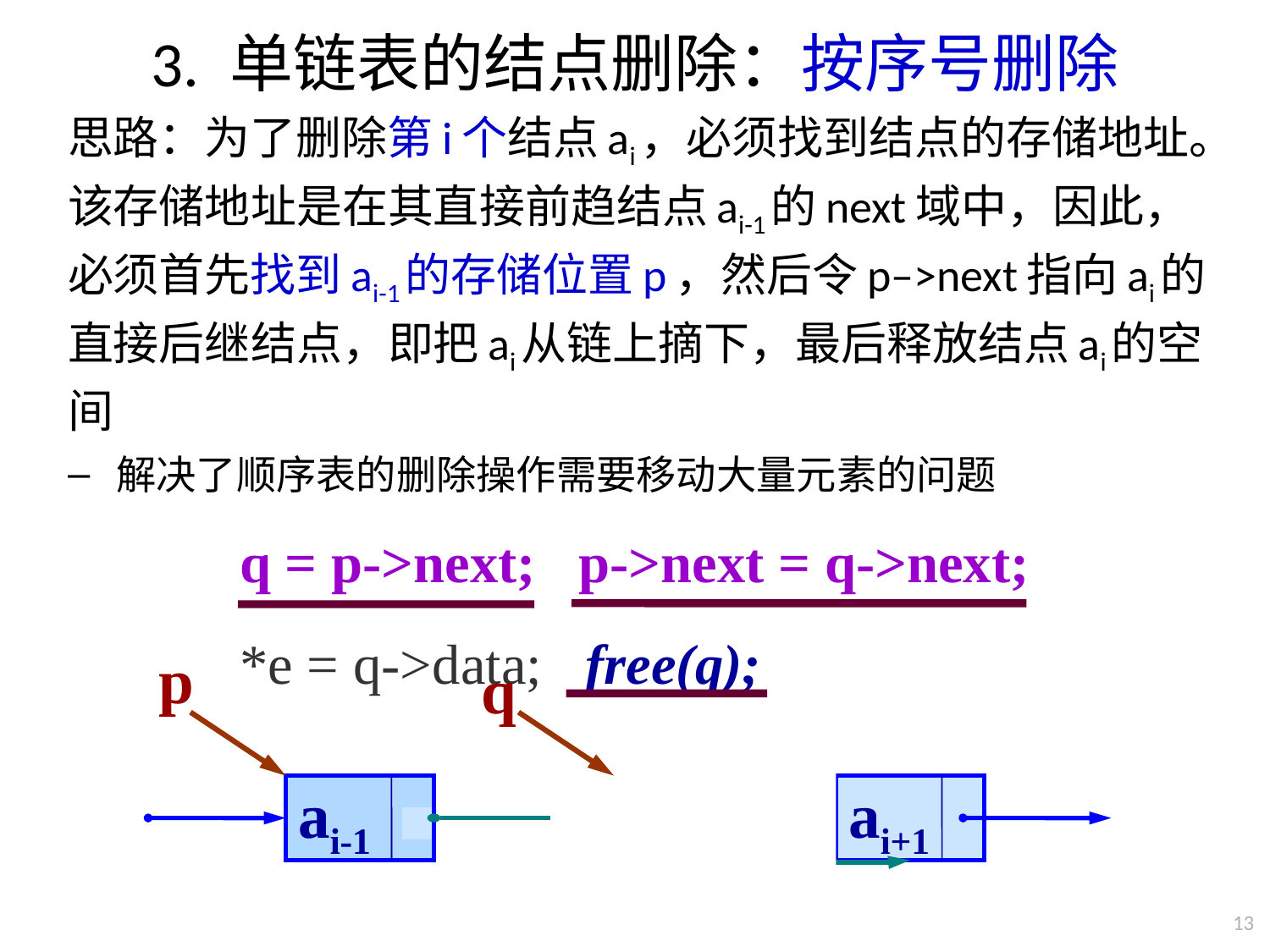

# 3. 单链表的结点删除：按序号删除
思路：为了删除第i个结点ai，必须找到结点的存储地址。该存储地址是在其直接前趋结点ai-1的next域中，因此，必须首先找到ai-1的存储位置p，然后令p–>next指向ai的直接后继结点，即把ai从链上摘下，最后释放结点ai的空间
解决了顺序表的删除操作需要移动大量元素的问题
q = p->next;   p->next = q->next;
*e = q->data;   free(q);

p
q

ai-1

ai-1

ai

ai+1

13